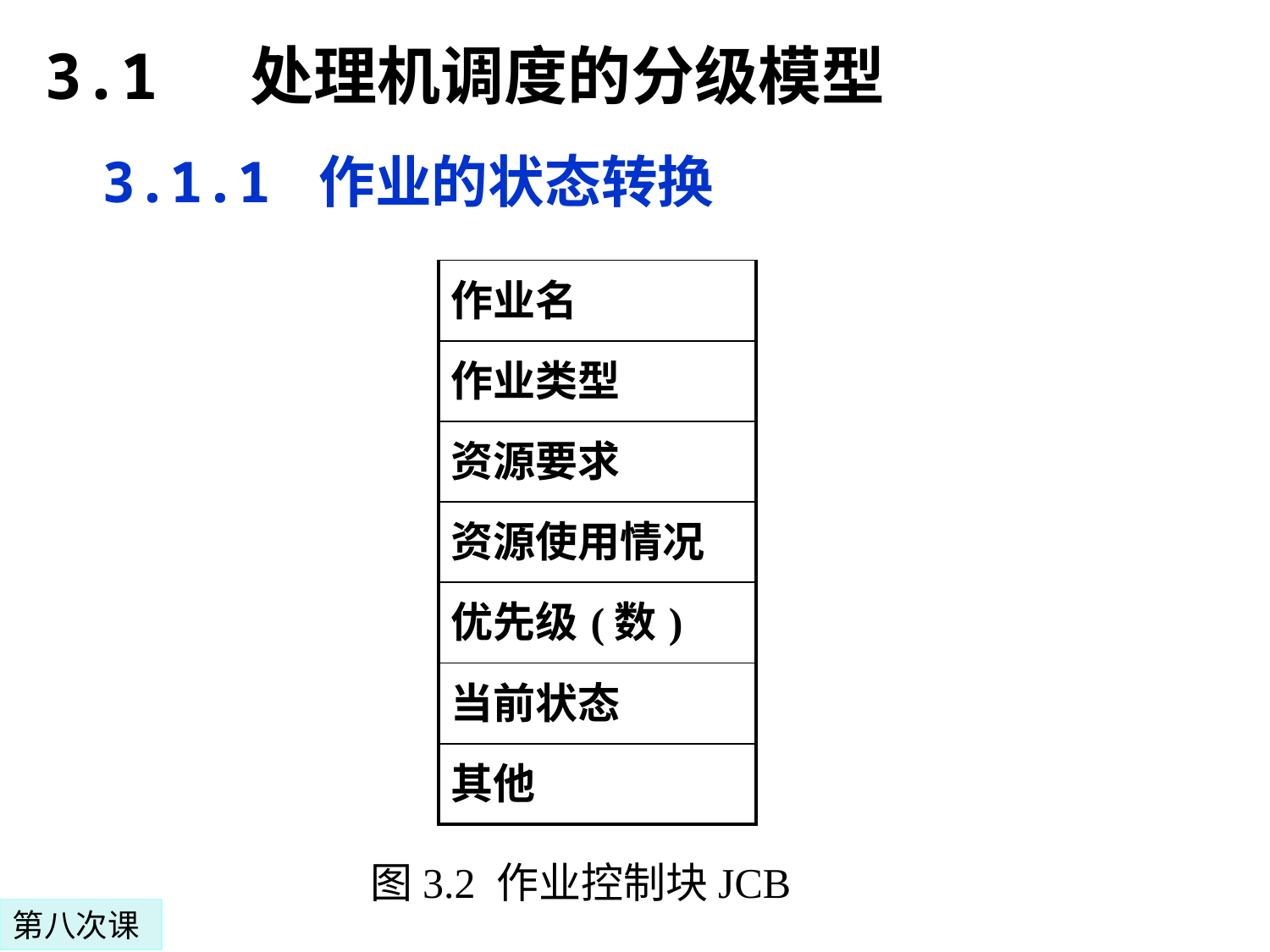

# 3.1  处理机调度的分级模型
3.1.1 作业的状态转换
| 作业名 |
| --- |
| 作业类型 |
| 资源要求 |
| 资源使用情况 |
| 优先级(数) |
| 当前状态 |
| 其他 |
图3.2 作业控制块JCB

第八次课